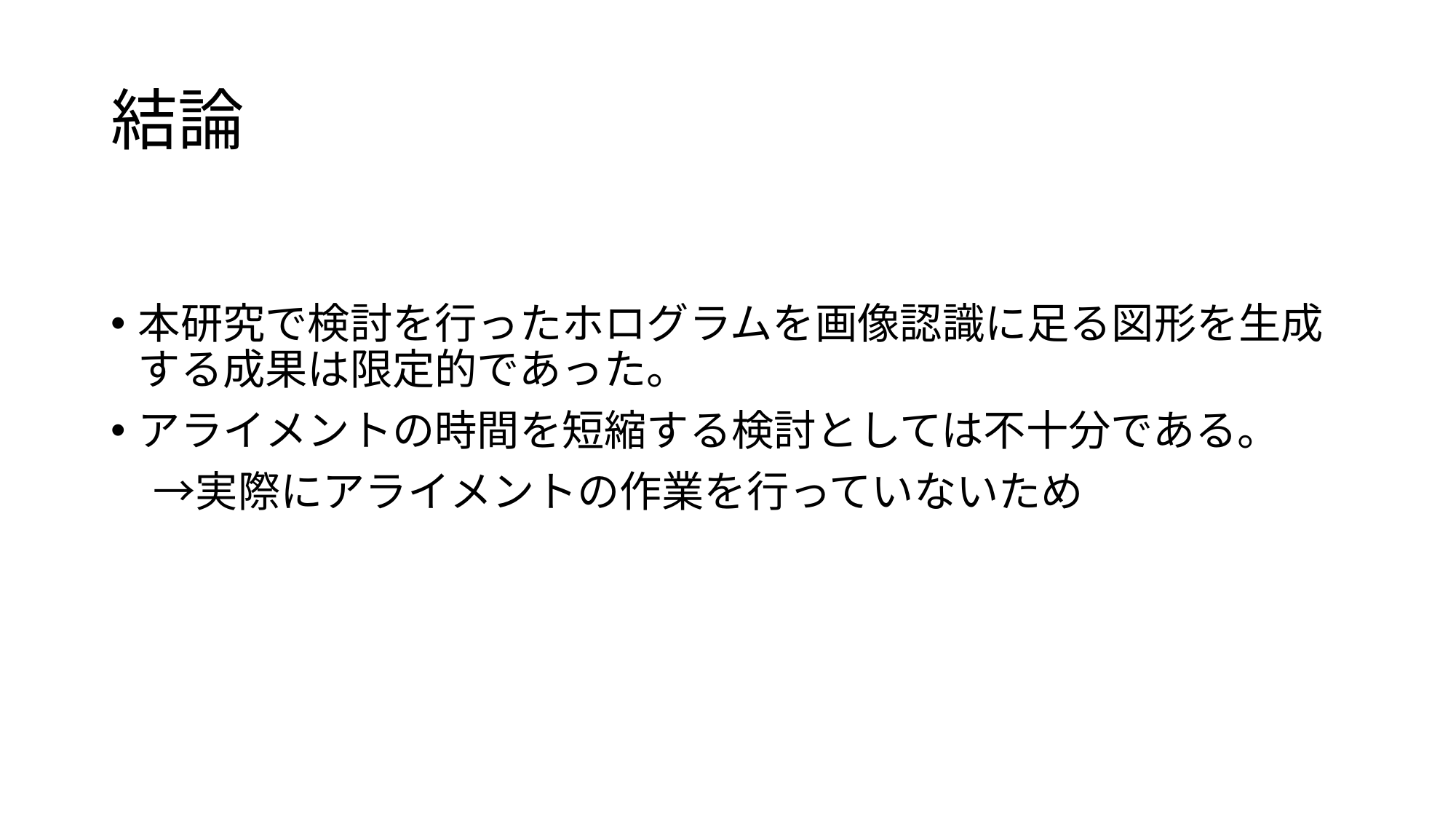

# 結論
本研究で検討を行ったホログラムを画像認識に足る図形を生成する成果は限定的であった。
アライメントの時間を短縮する検討としては不十分である。
　→実際にアライメントの作業を行っていないため